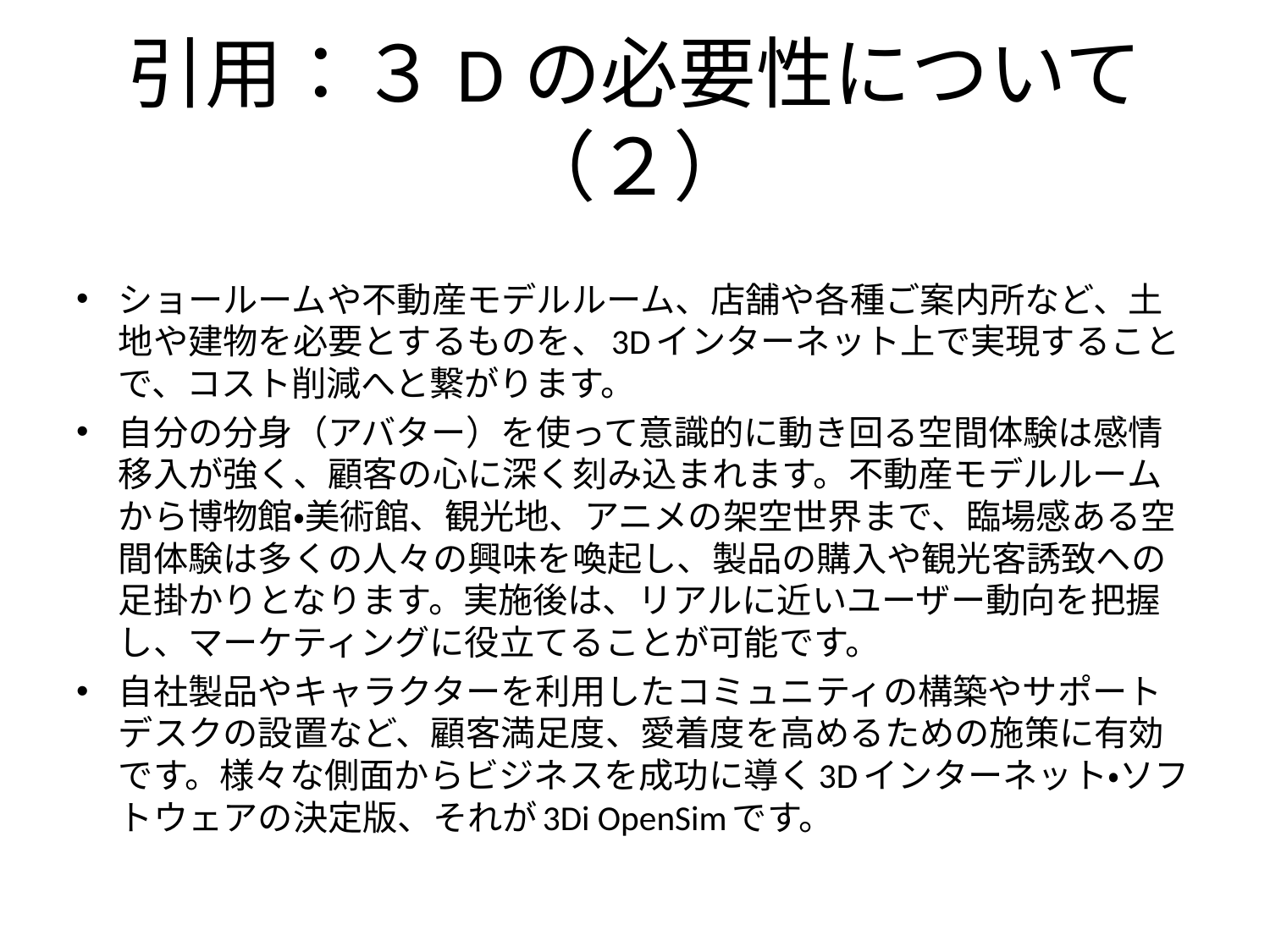

# 引用：３Dの必要性について（２）

ショールームや不動産モデルルーム、店舗や各種ご案内所など、土地や建物を必要とするものを、3Dインターネット上で実現することで、コスト削減へと繋がります。
自分の分身（アバター）を使って意識的に動き回る空間体験は感情移入が強く、顧客の心に深く刻み込まれます。不動産モデルルームから博物館・美術館、観光地、アニメの架空世界まで、臨場感ある空間体験は多くの人々の興味を喚起し、製品の購入や観光客誘致への足掛かりとなります。実施後は、リアルに近いユーザー動向を把握し、マーケティングに役立てることが可能です。
自社製品やキャラクターを利用したコミュニティの構築やサポートデスクの設置など、顧客満足度、愛着度を高めるための施策に有効です。様々な側面からビジネスを成功に導く3Dインターネット・ソフトウェアの決定版、それが3Di OpenSimです。